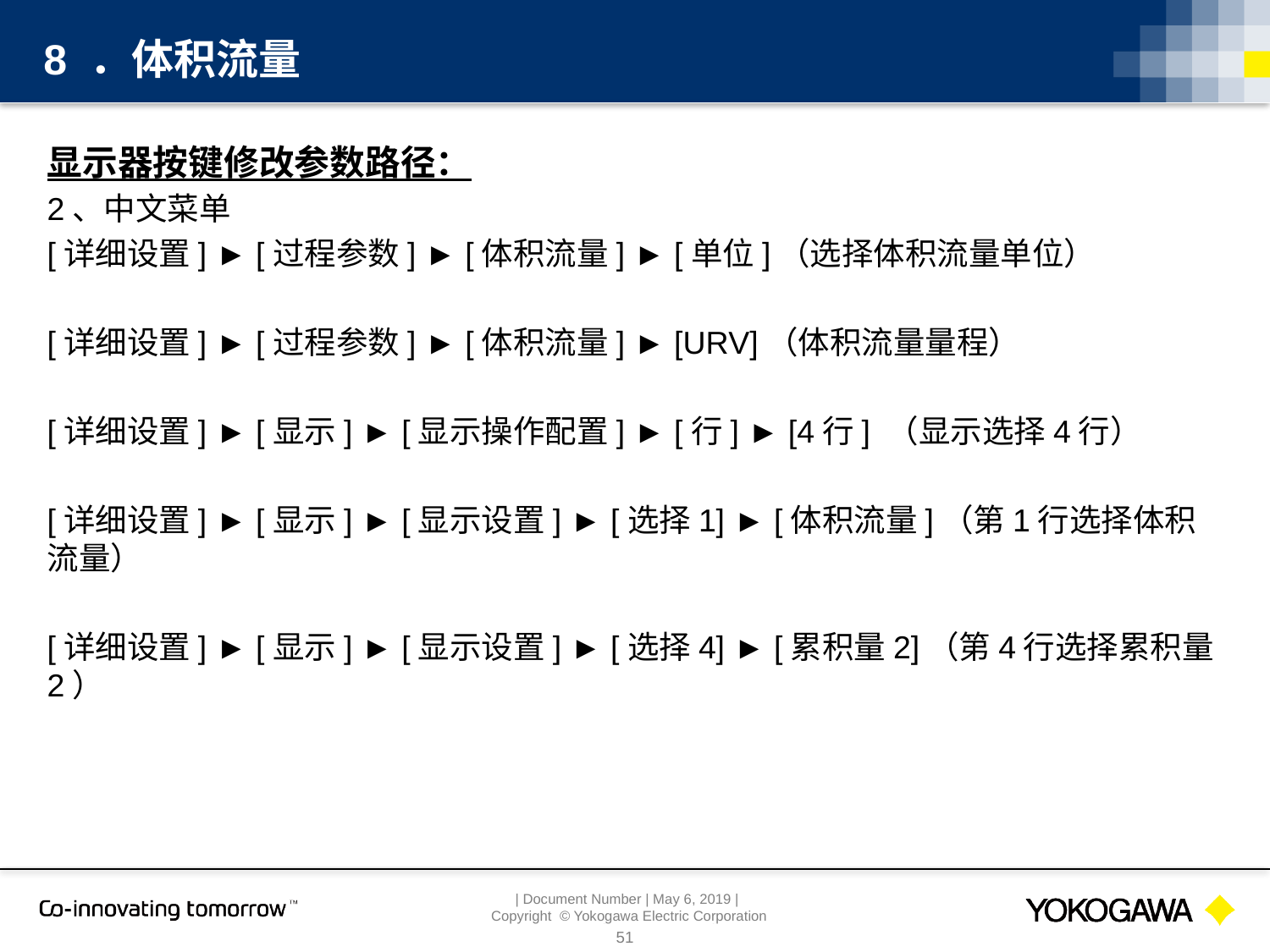

8 ．体积流量

显示器按键修改参数路径：
2、中文菜单
[详细设置] ► [过程参数] ► [体积流量] ► [单位]（选择体积流量单位）

[详细设置] ► [过程参数] ► [体积流量] ► [URV]（体积流量量程）

[详细设置] ► [显示] ► [显示操作配置] ► [行] ► [4行] （显示选择4行）

[详细设置] ► [显示] ► [显示设置] ► [选择1] ► [体积流量]（第1行选择体积流量）

[详细设置] ► [显示] ► [显示设置] ► [选择4] ► [累积量2]（第4行选择累积量2）